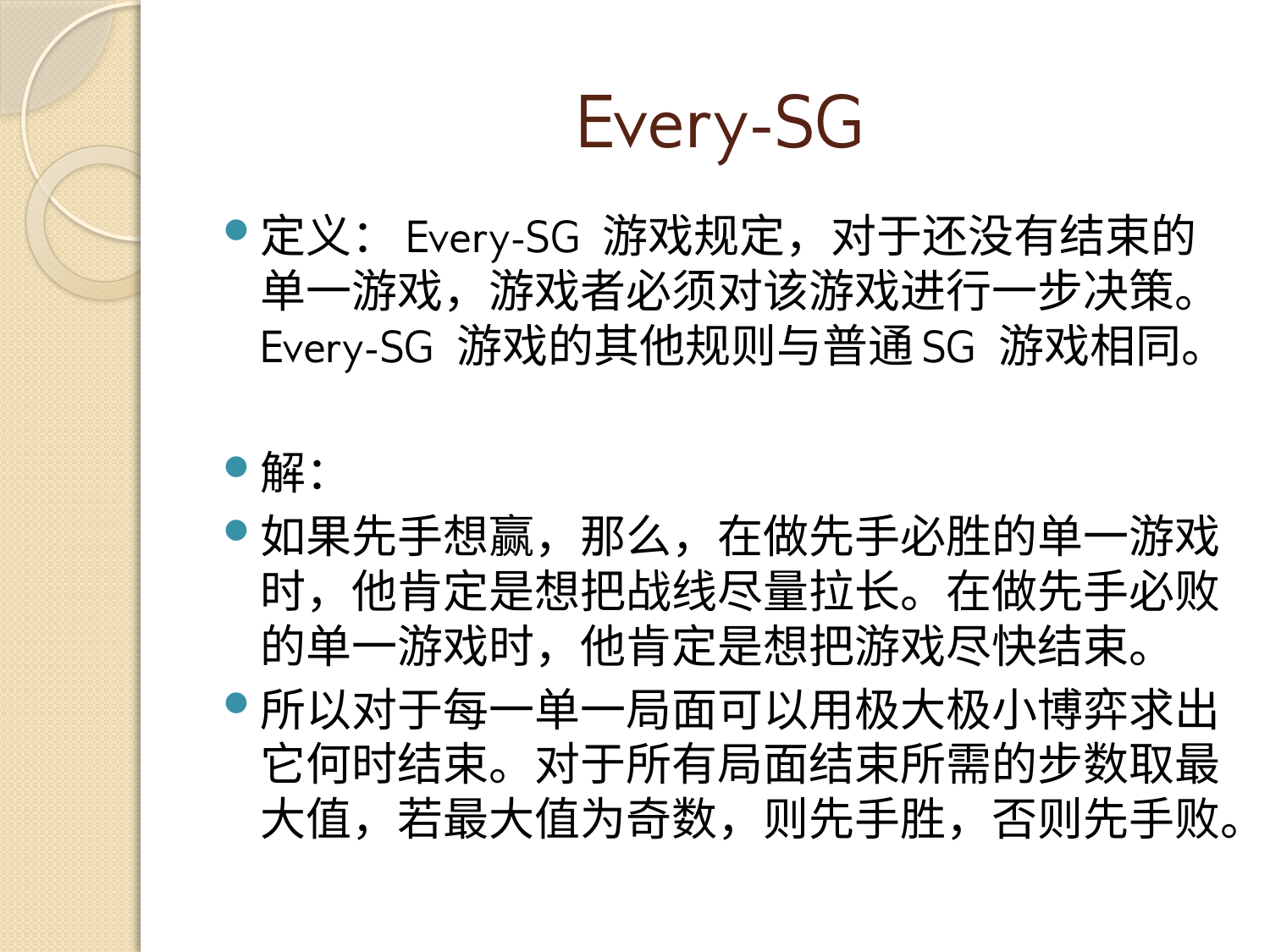

# Every-SG
定义：Every-SG 游戏规定，对于还没有结束的单一游戏，游戏者必须对该游戏进行一步决策。Every-SG 游戏的其他规则与普通SG 游戏相同。

解：
如果先手想赢，那么，在做先手必胜的单一游戏时，他肯定是想把战线尽量拉长。在做先手必败的单一游戏时，他肯定是想把游戏尽快结束。
所以对于每一单一局面可以用极大极小博弈求出它何时结束。对于所有局面结束所需的步数取最大值，若最大值为奇数，则先手胜，否则先手败。